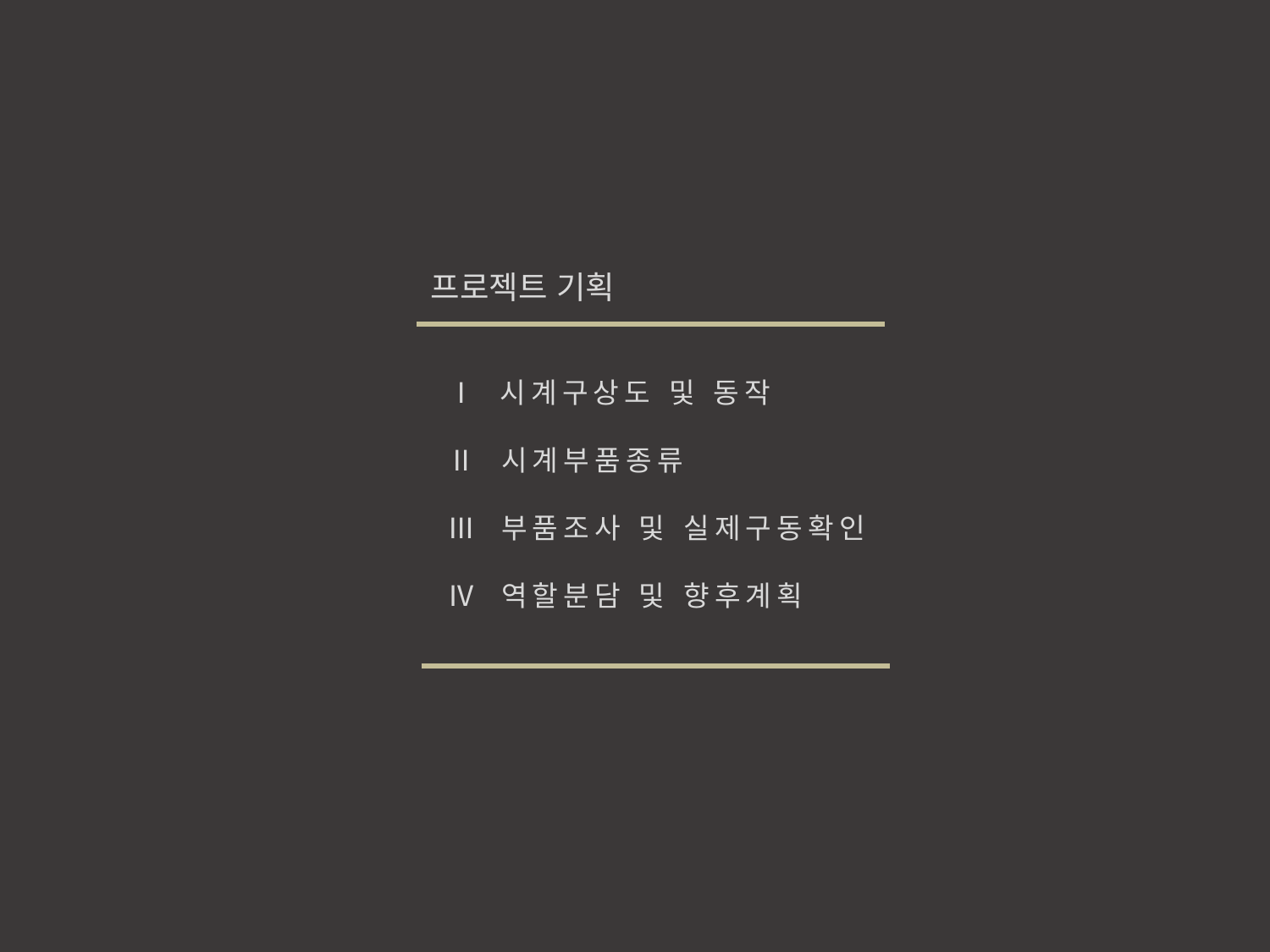

프로젝트 기획
Ⅰ 시계구상도 및 동작

Ⅱ 시계부품종류

Ⅲ 부품조사 및 실제구동확인

Ⅳ 역할분담 및 향후계획